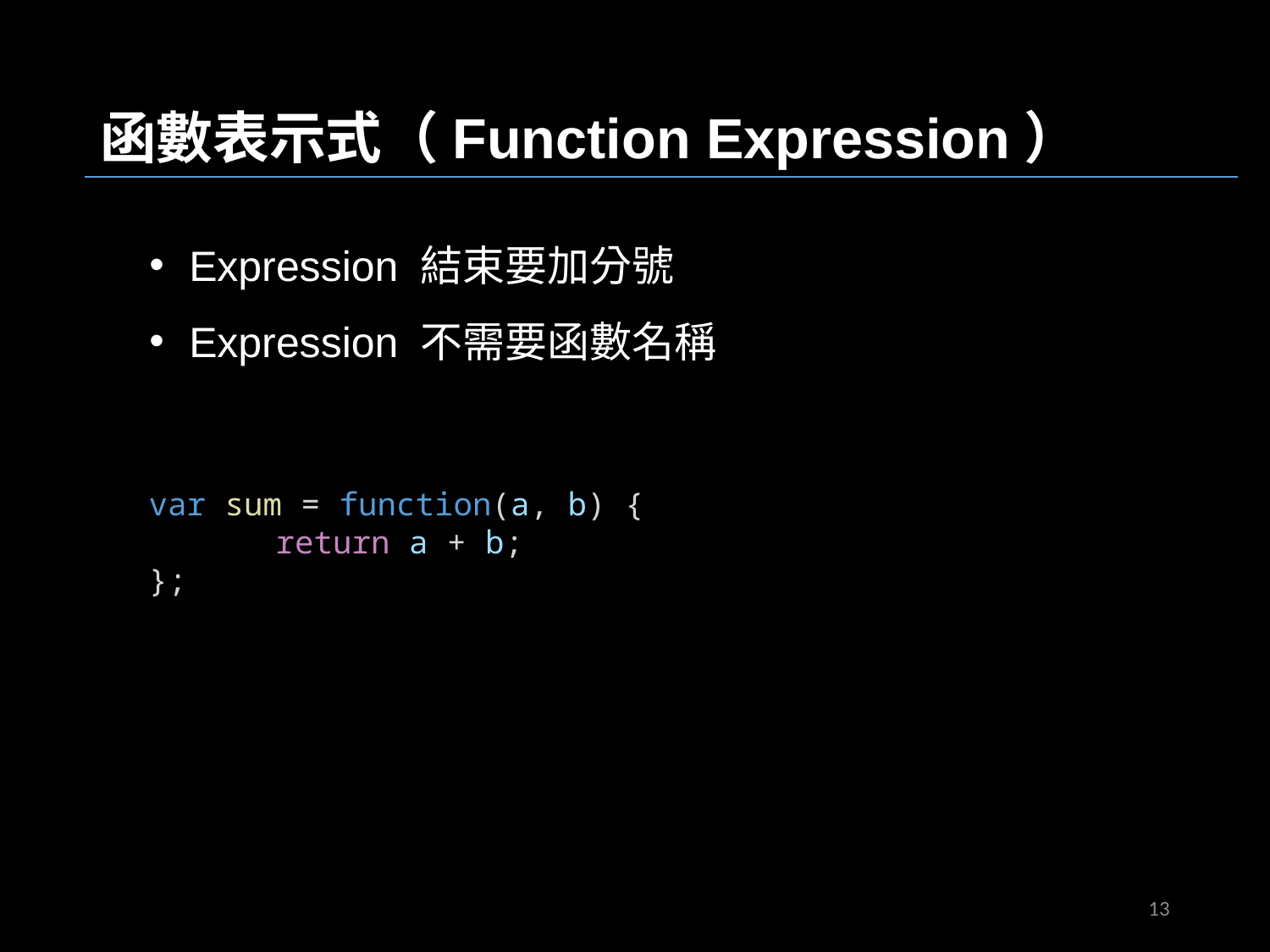

函數表示式（Function Expression）
Expression 結束要加分號
Expression 不需要函數名稱

var sum = function(a, b) {
	return a + b;
};
JavaScriptObjects02.js

13